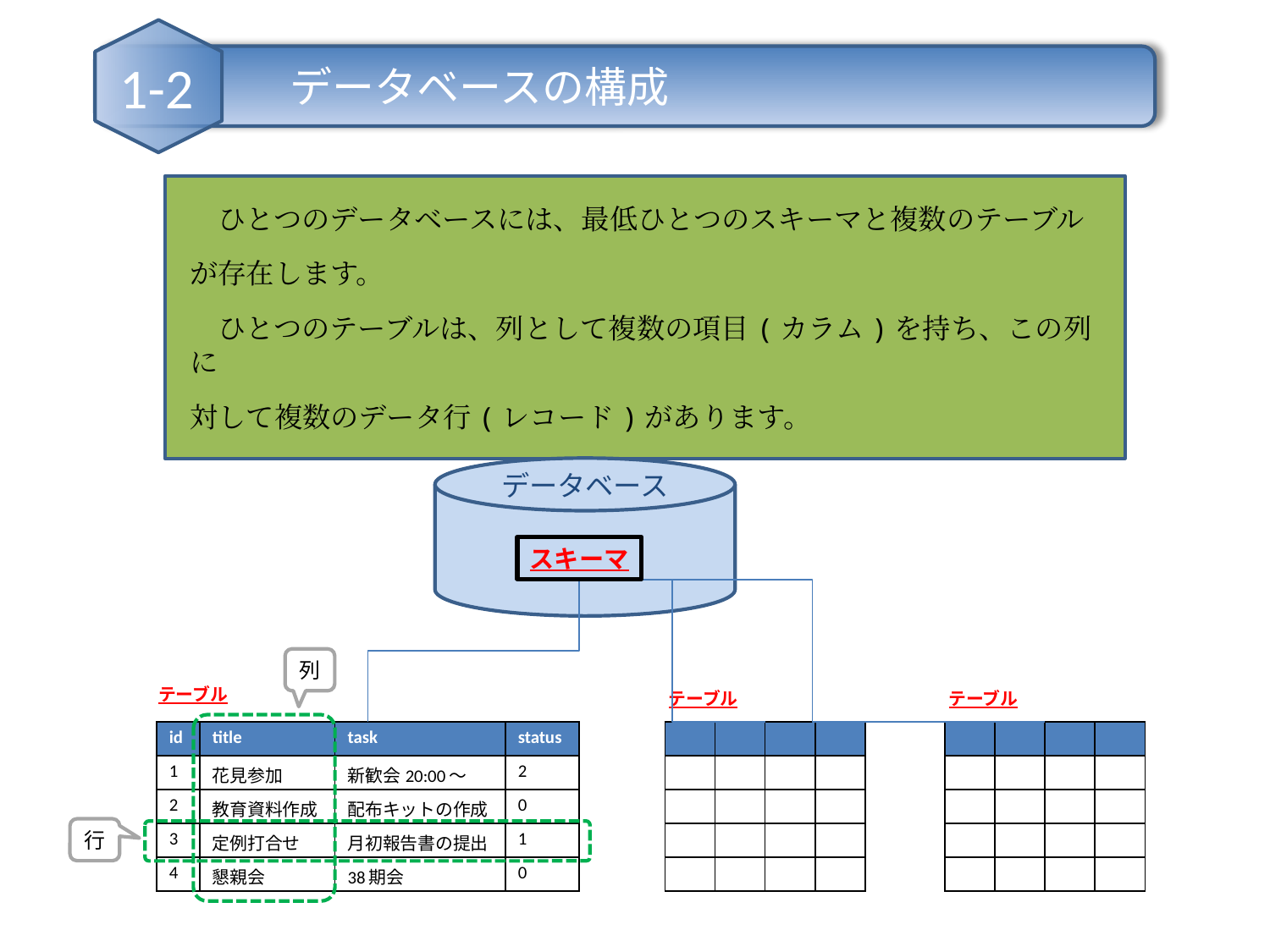

データベースの構成
1-2
　ひとつのデータベースには、最低ひとつのスキーマと複数のテーブル
が存在します。
　ひとつのテーブルは、列として複数の項目(カラム)を持ち、この列に
対して複数のデータ行(レコード)があります。

データベース
スキーマ
列
テーブル
テーブル
テーブル

| id | title | task | status |
| --- | --- | --- | --- |
| 1 | 花見参加 | 新歓会20:00～ | 2 |
| 2 | 教育資料作成 | 配布キットの作成 | 0 |
| 3 | 定例打合せ | 月初報告書の提出 | 1 |
| 4 | 懇親会 | 38期会 | 0 |
|  |  |  |  |
| --- | --- | --- | --- |
|  |  |  |  |
|  |  |  |  |
|  |  |  |  |
|  |  |  |  |
|  |  |  |  |
| --- | --- | --- | --- |
|  |  |  |  |
|  |  |  |  |
|  |  |  |  |
|  |  |  |  |
行